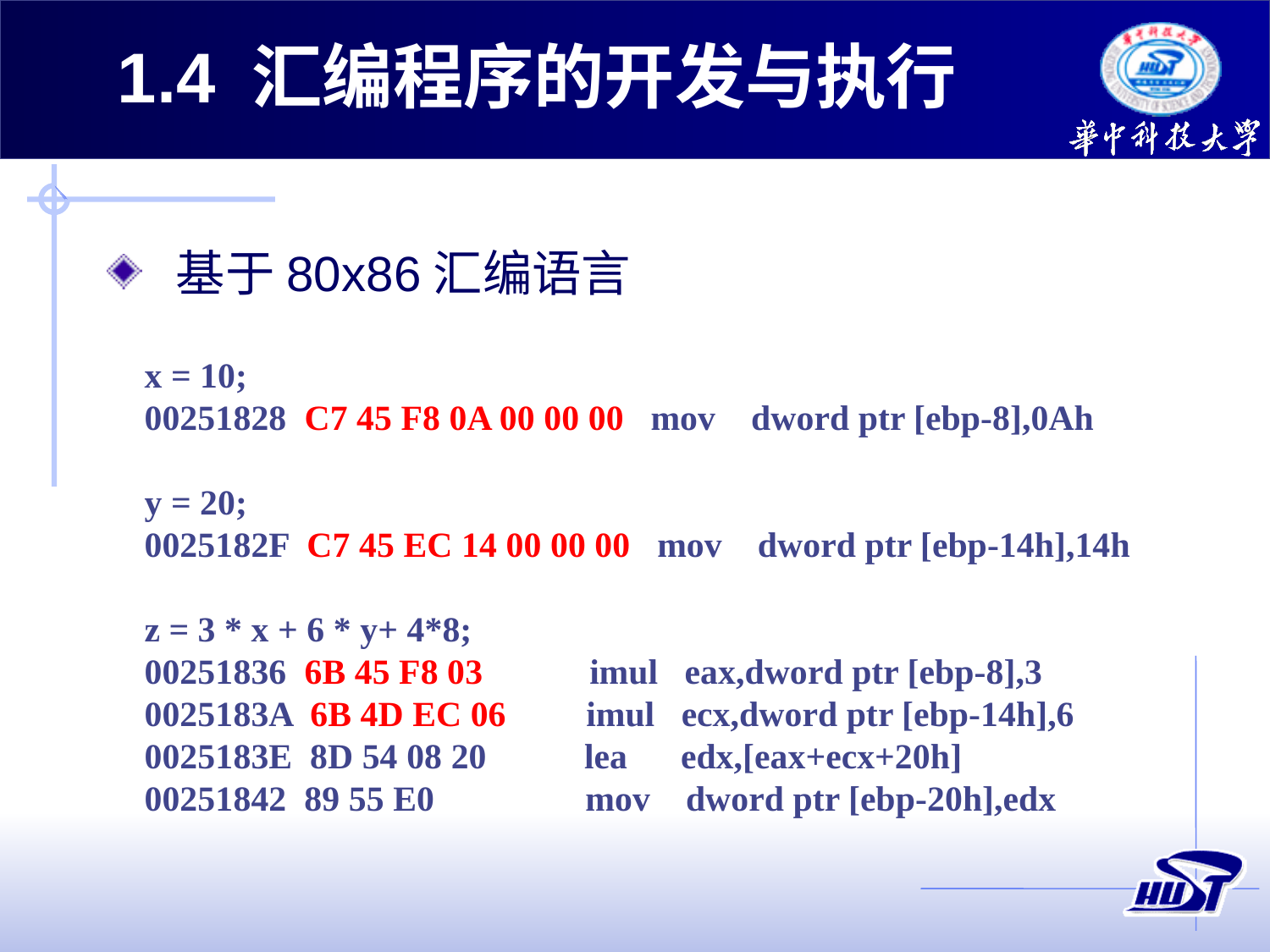

1.4 汇编程序的开发与执行
  基于80x86汇编语言
x = 10;
00251828  C7 45 F8 0A 00 00 00   mov    dword ptr [ebp-8],0Ah

y = 20;
0025182F  C7 45 EC 14 00 00 00   mov    dword ptr [ebp-14h],14h

z = 3 * x + 6 * y+ 4*8;
00251836  6B 45 F8 03            imul   eax,dword ptr [ebp-8],3
0025183A  6B 4D EC 06         imul   ecx,dword ptr [ebp-14h],6
0025183E  8D 54 08 20           lea      edx,[eax+ecx+20h]
00251842  89 55 E0                 mov    dword ptr [ebp-20h],edx